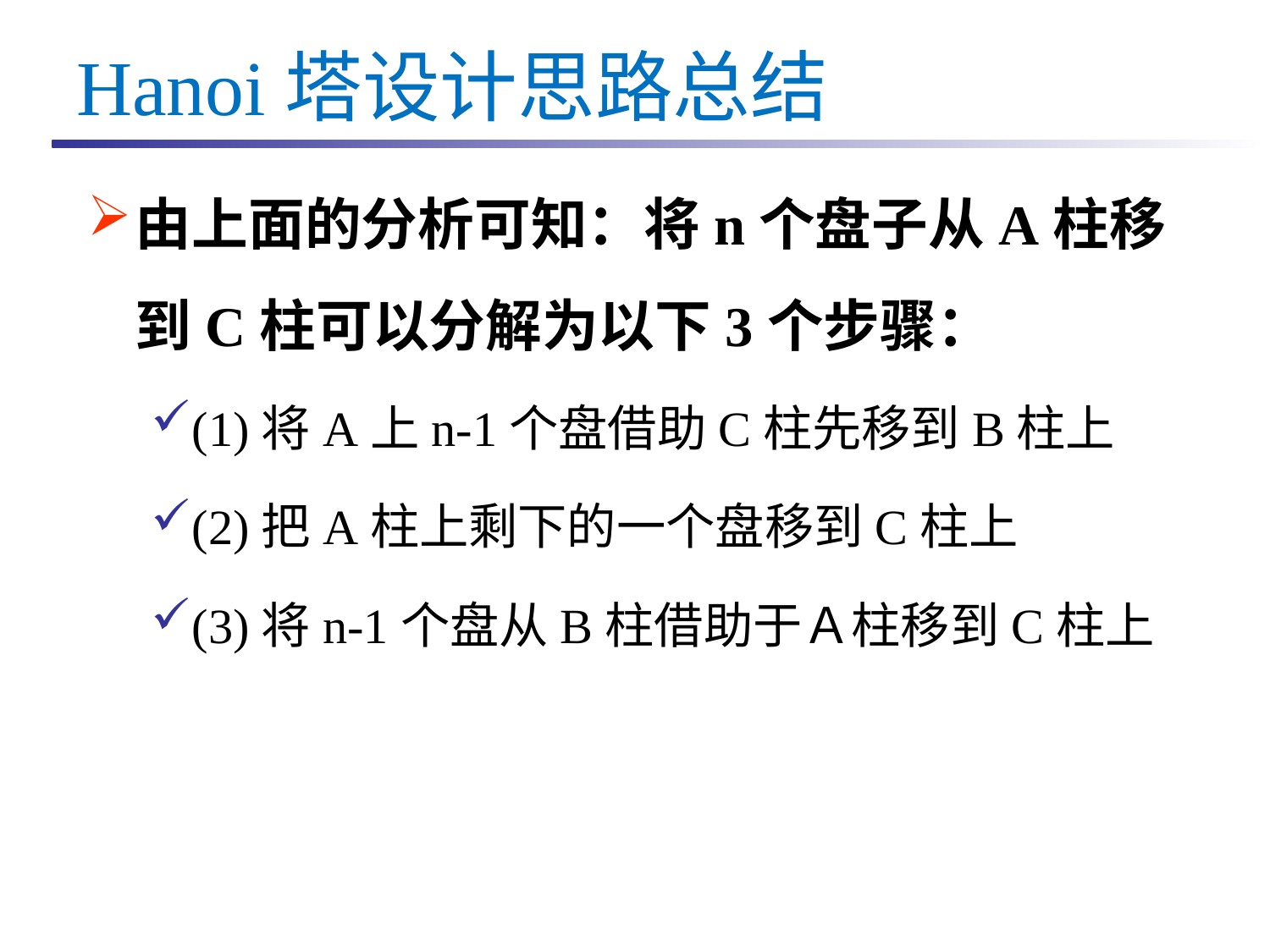

Hanoi塔设计思路总结
由上面的分析可知：将n个盘子从A柱移到C柱可以分解为以下3个步骤：
(1)将A上n-1个盘借助C柱先移到B柱上
(2)把A柱上剩下的一个盘移到C柱上
(3)将n-1个盘从B柱借助于Ａ柱移到C柱上